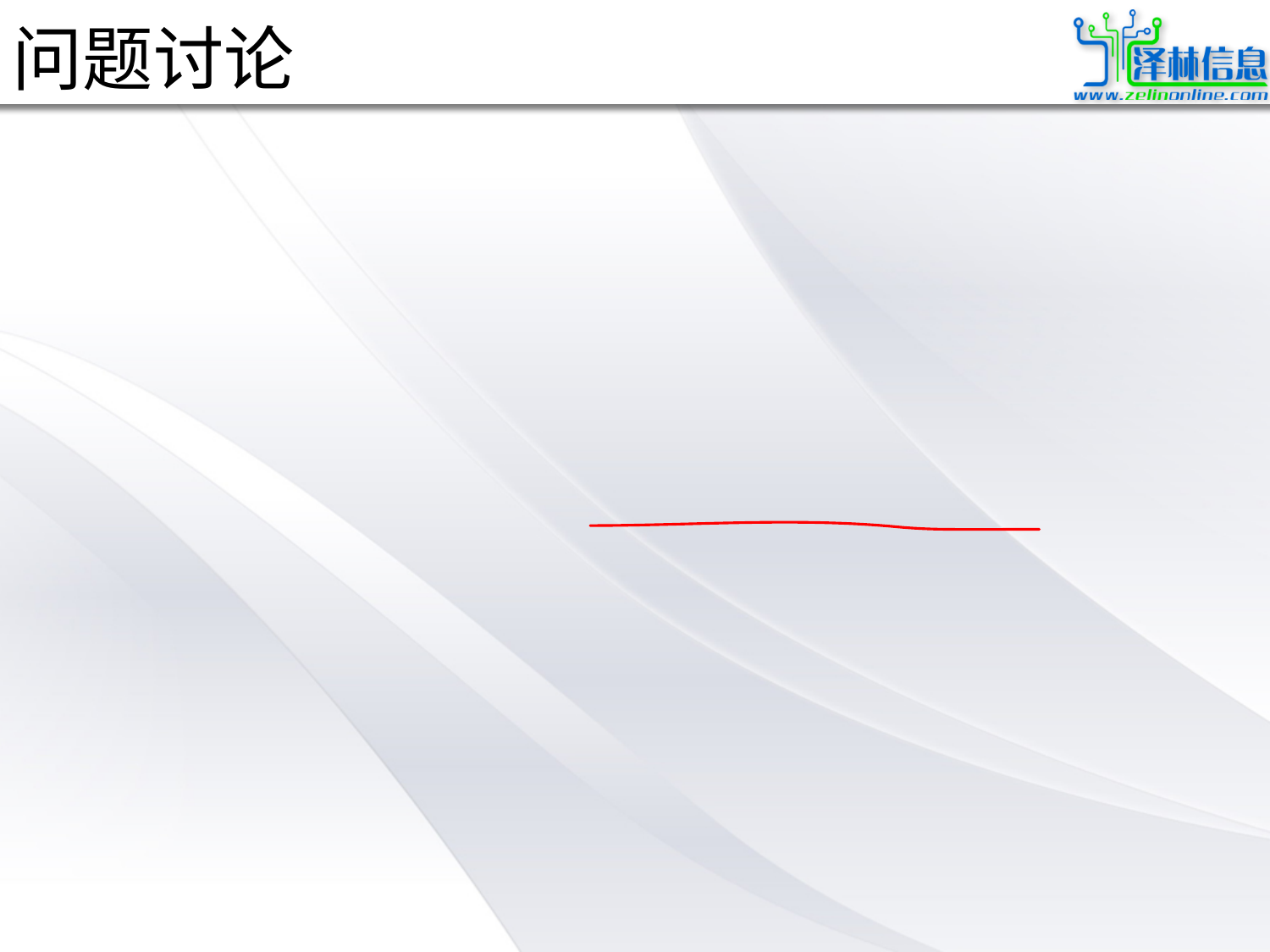

# 问题讨论
问题：给出下面的有效和无效等价类
输入条件：“…统计全国各省、市、自治区的人口…”
输入条件：“标识符应以字母开头…”
输入条件：长度为1-20的字符串
输入条件：数据库中的值域, CHAR(20), NOT NULL